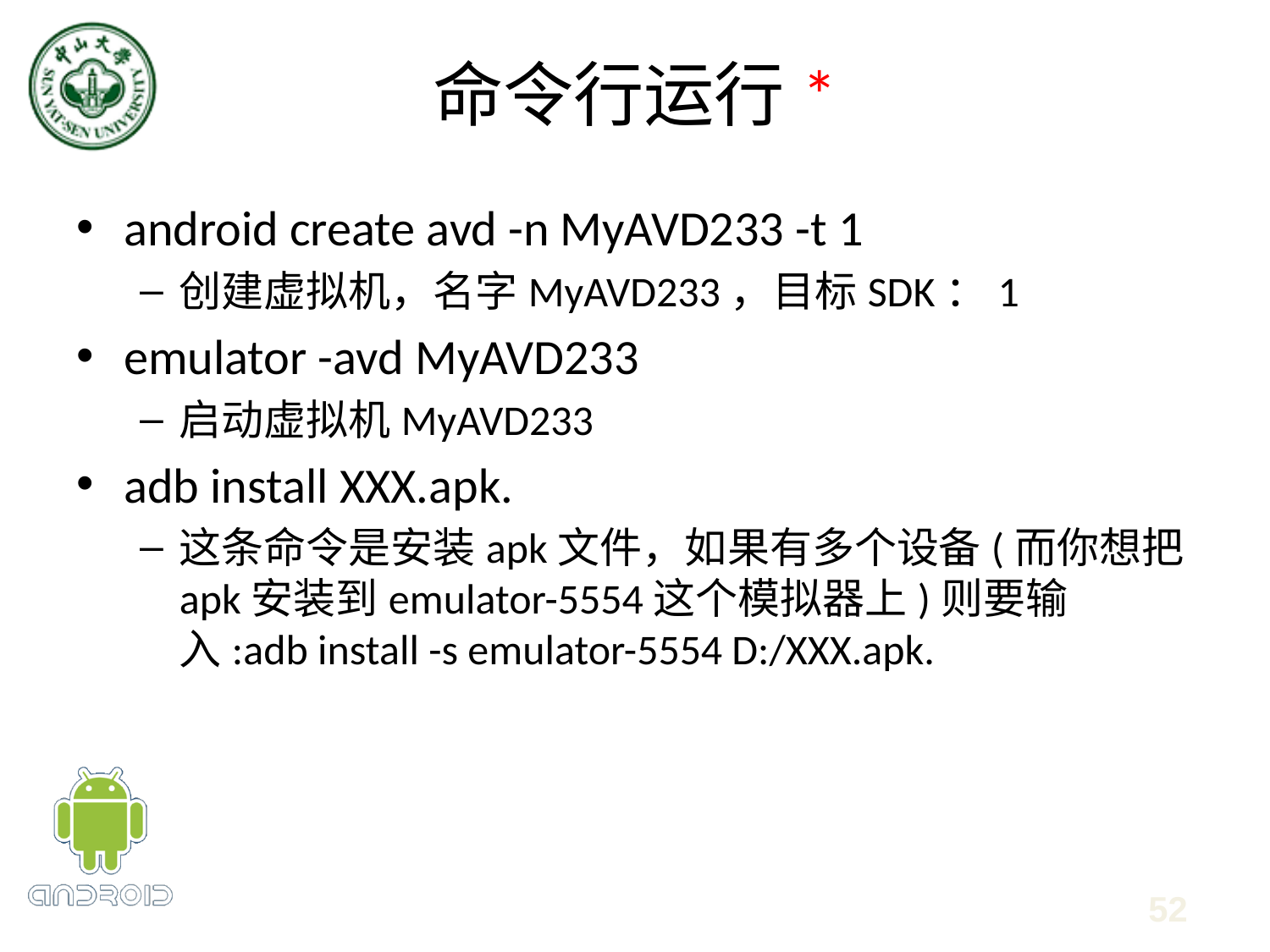

# 命令行运行*
android create avd -n MyAVD233 -t 1
创建虚拟机，名字MyAVD233，目标SDK：1
emulator -avd MyAVD233
启动虚拟机MyAVD233
adb install XXX.apk.
这条命令是安装apk文件，如果有多个设备(而你想把apk安装到emulator-5554这个模拟器上)则要输入:adb install -s emulator-5554 D:/XXX.apk.

52